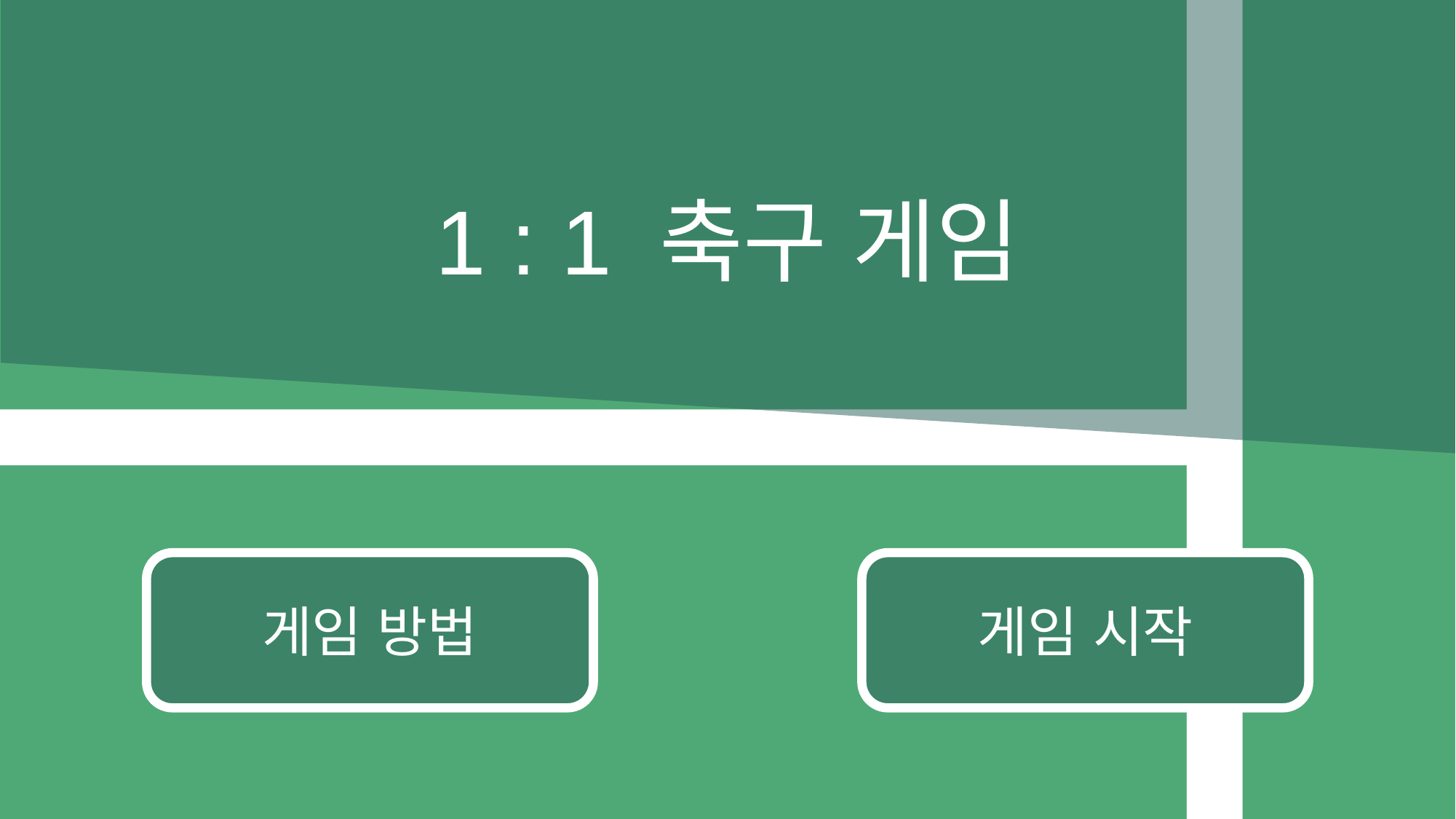

1 : 1 축구 게임
게임 방법
게임 시작